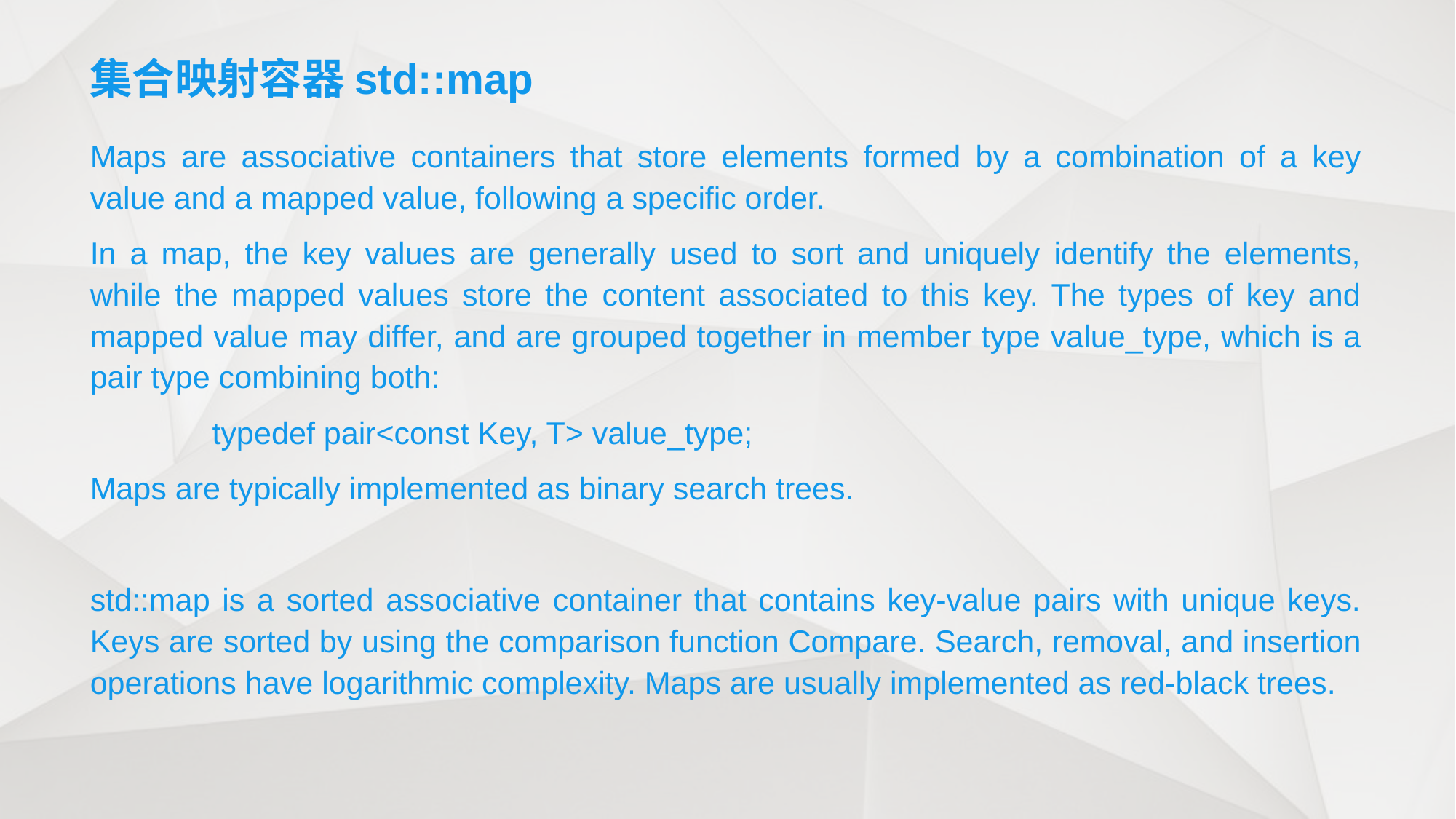

# 集合映射容器std::map
Maps are associative containers that store elements formed by a combination of a key value and a mapped value, following a specific order.
In a map, the key values are generally used to sort and uniquely identify the elements, while the mapped values store the content associated to this key. The types of key and mapped value may differ, and are grouped together in member type value_type, which is a pair type combining both:
              typedef pair<const Key, T> value_type;
Maps are typically implemented as binary search trees.

std::map is a sorted associative container that contains key-value pairs with unique keys. Keys are sorted by using the comparison function Compare. Search, removal, and insertion operations have logarithmic complexity. Maps are usually implemented as red-black trees.